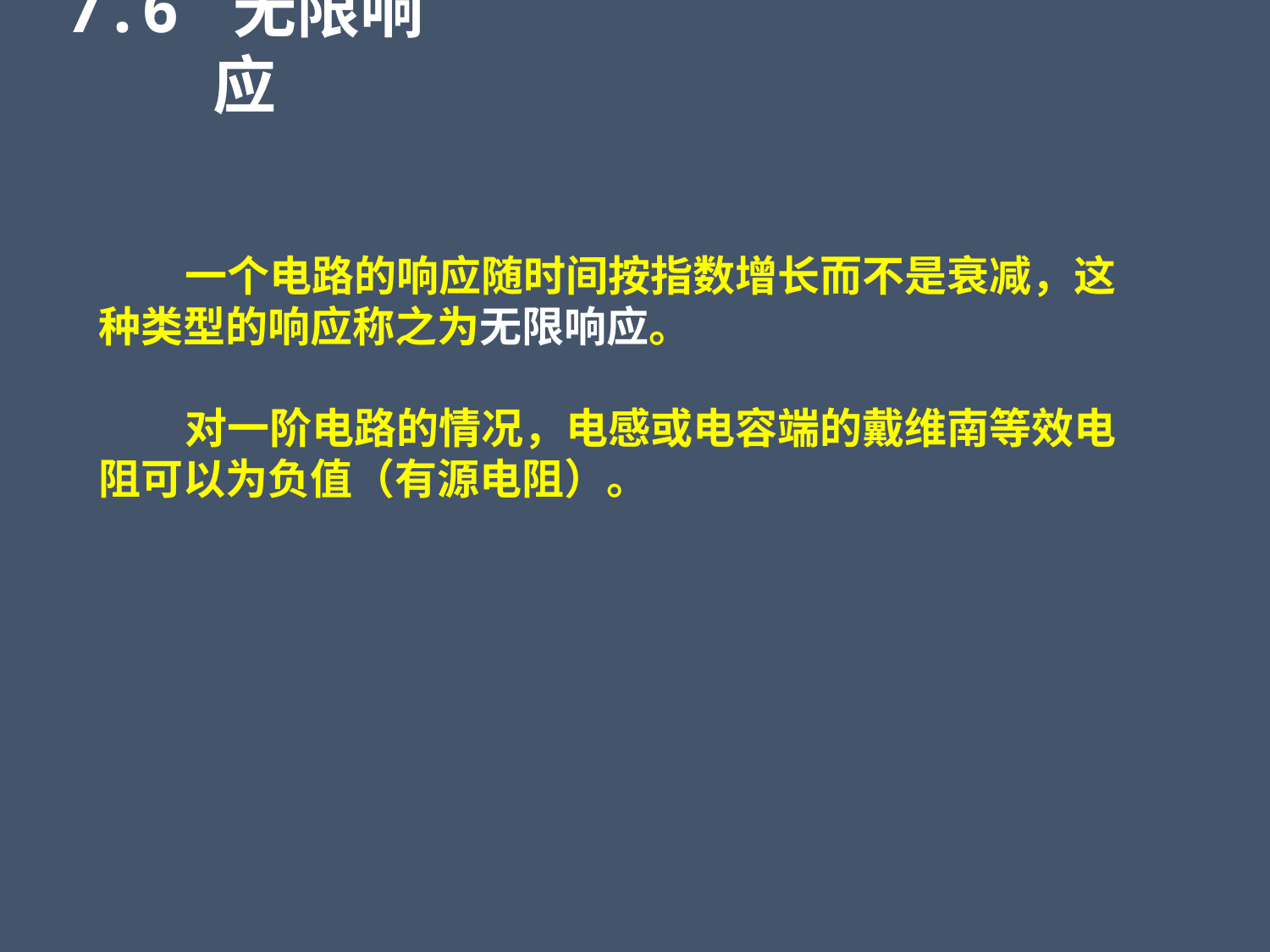

7.6 无限响应
        一个电路的响应随时间按指数增长而不是衰减，这种类型的响应称之为无限响应。

        对一阶电路的情况，电感或电容端的戴维南等效电阻可以为负值（有源电阻）。